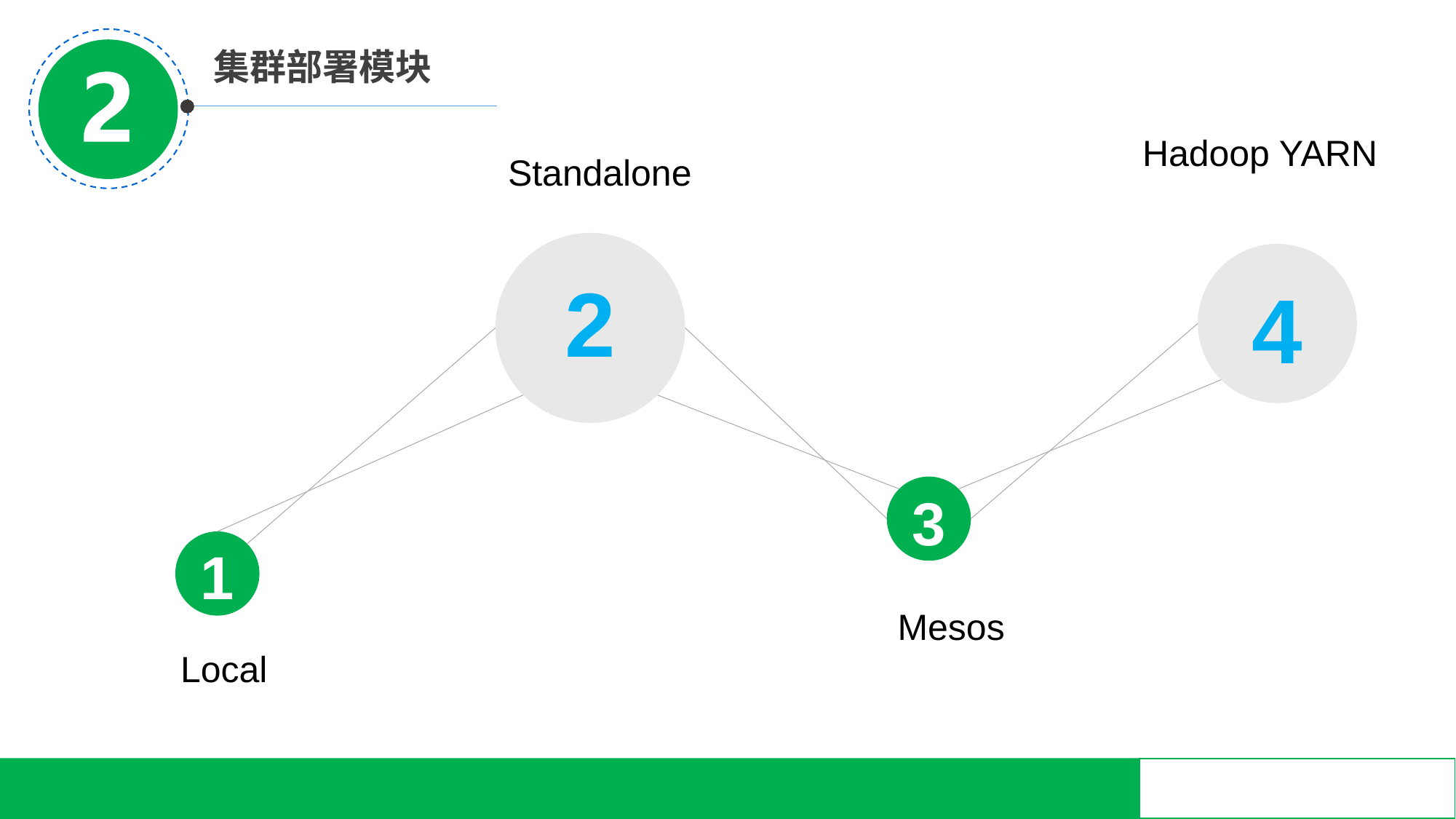

集群部署模块

Hadoop YARN
Standalone
2
4
3
1
Mesos
Local